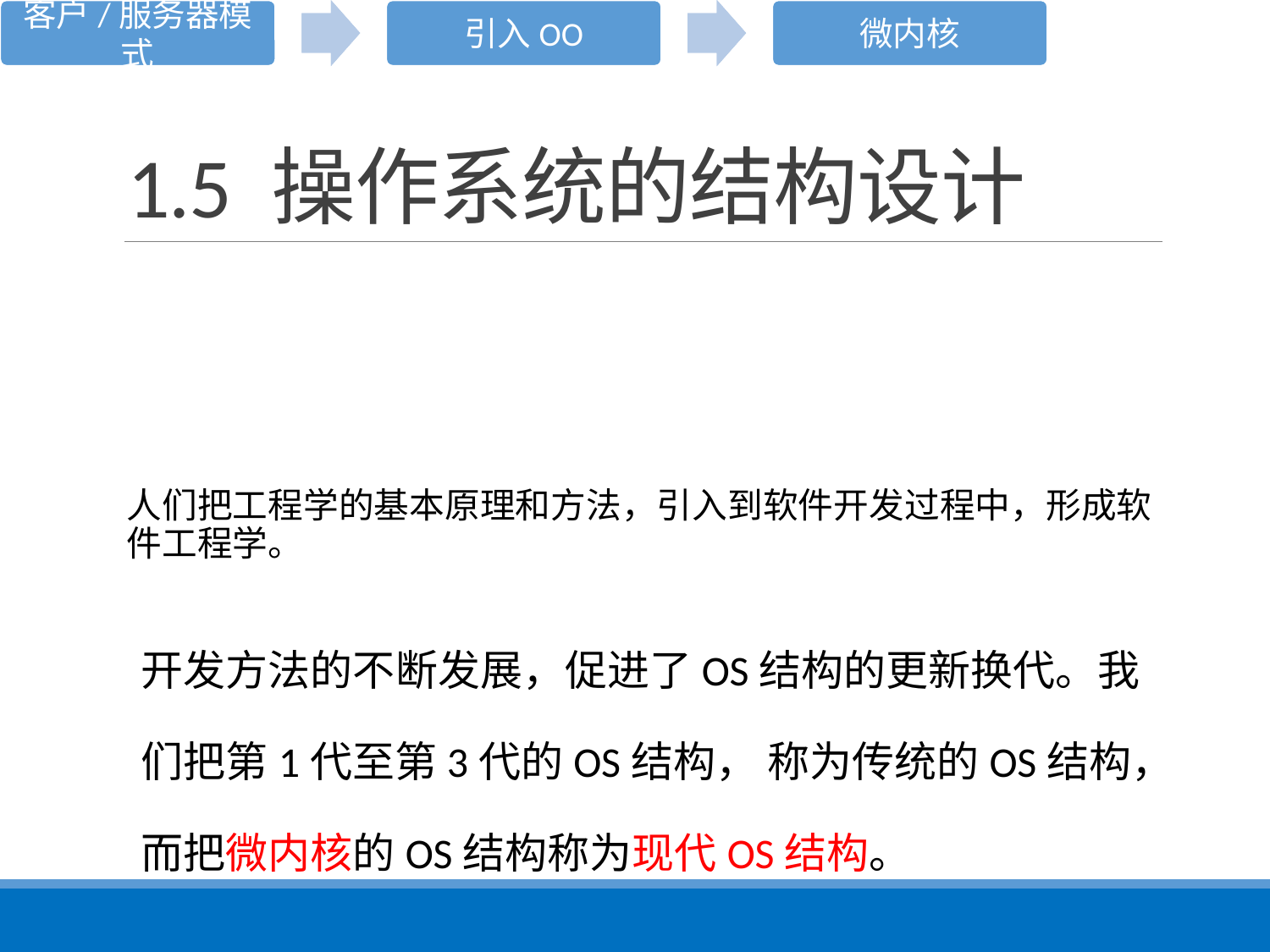

# 1.5 操作系统的结构设计
无结构

模块式

层次式
客户/服务器模式

引入OO

微内核
人们把工程学的基本原理和方法，引入到软件开发过程中，形成软件工程学。
开发方法的不断发展，促进了OS结构的更新换代。我们把第1代至第3代的OS结构， 称为传统的OS结构，而把微内核的OS结构称为现代OS结构。